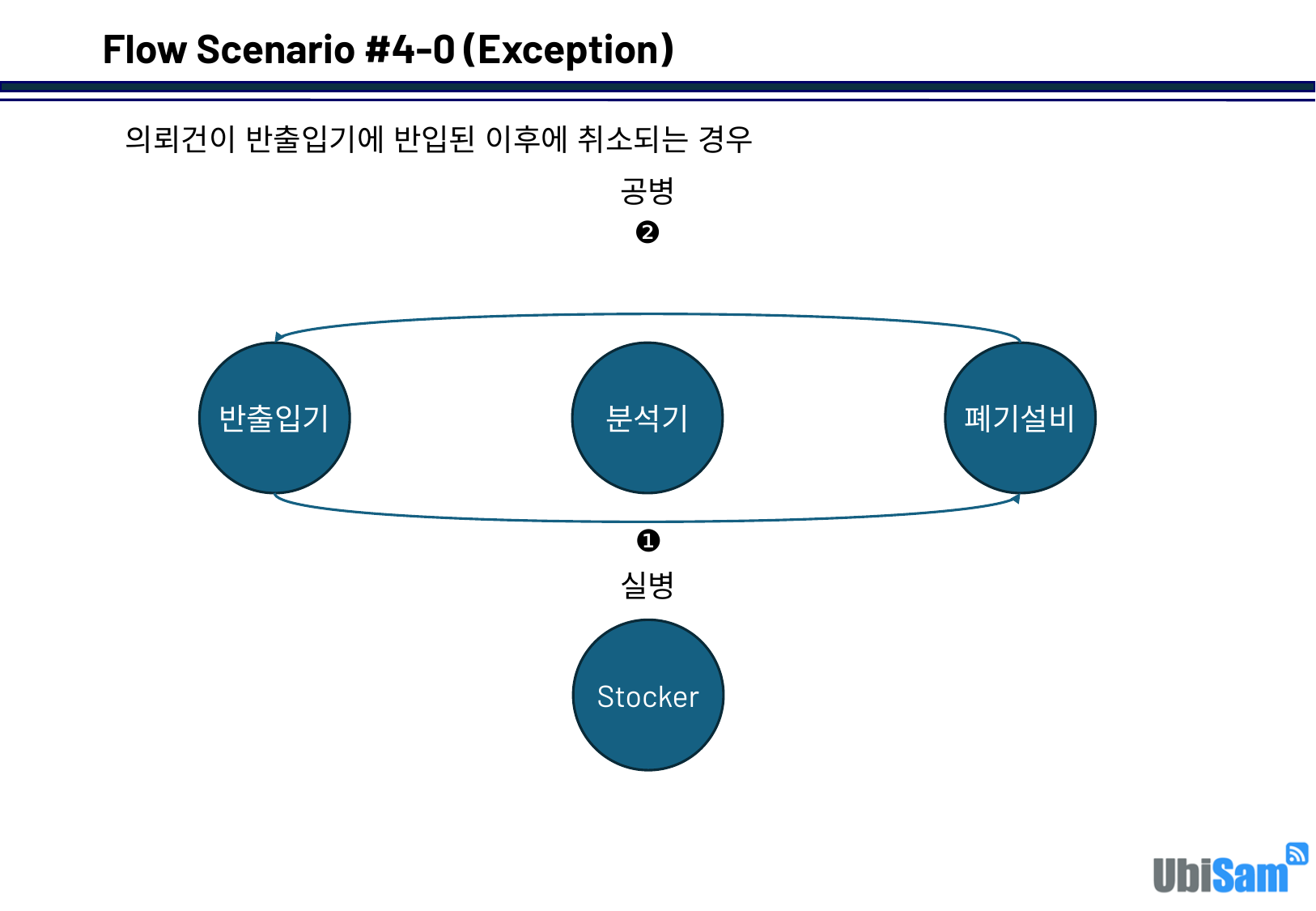

# Flow Scenario #4-0 (Exception)
의뢰건이 반출입기에 반입된 이후에 취소되는 경우
공병
❷
반출입기
분석기
폐기설비
❶
실병
Stocker